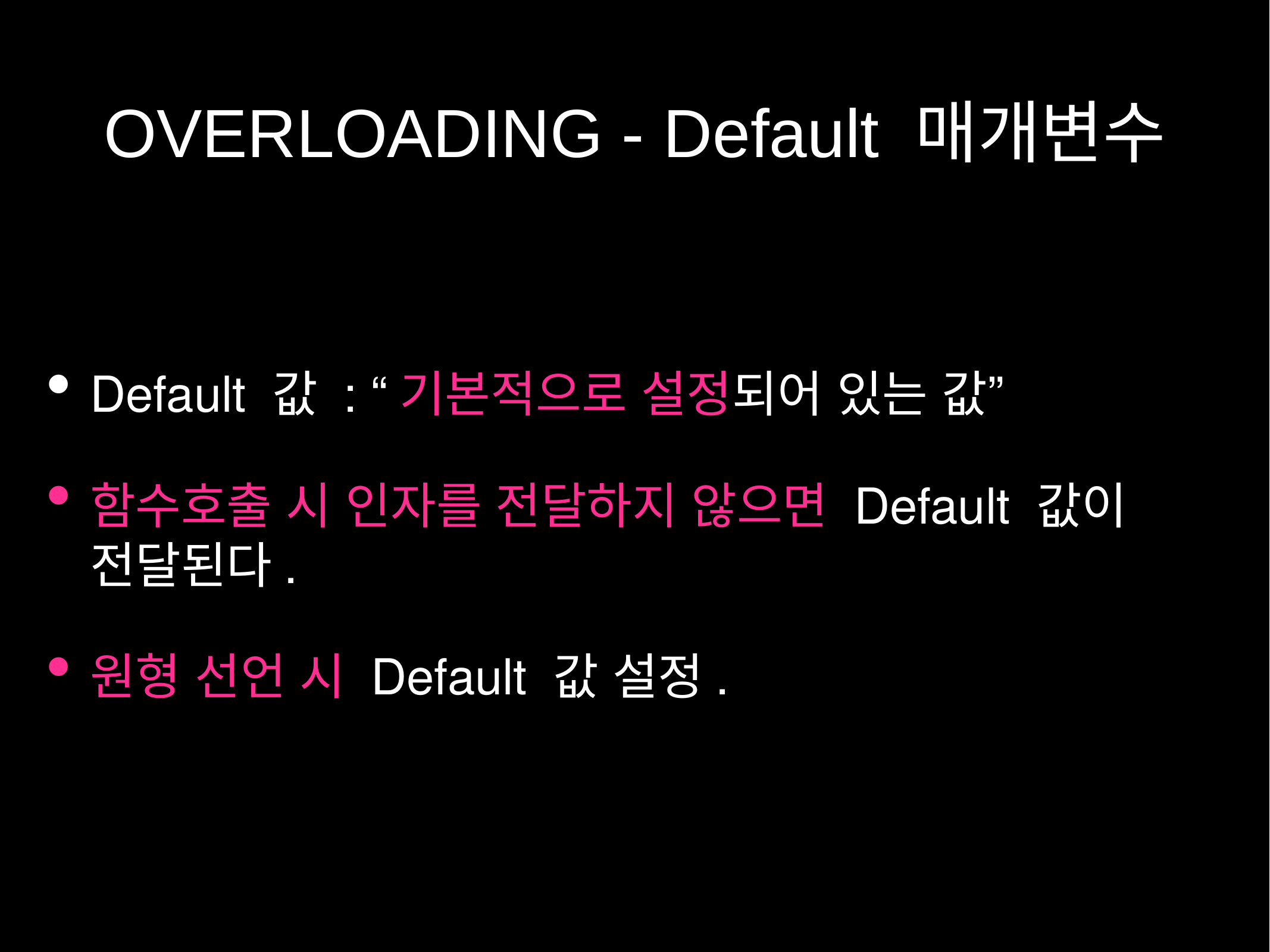

# OVERLOADING - Default 매개변수
Default 값 : “기본적으로 설정되어 있는 값”
함수호출 시 인자를 전달하지 않으면 Default 값이 전달된다.
원형 선언 시 Default 값 설정.